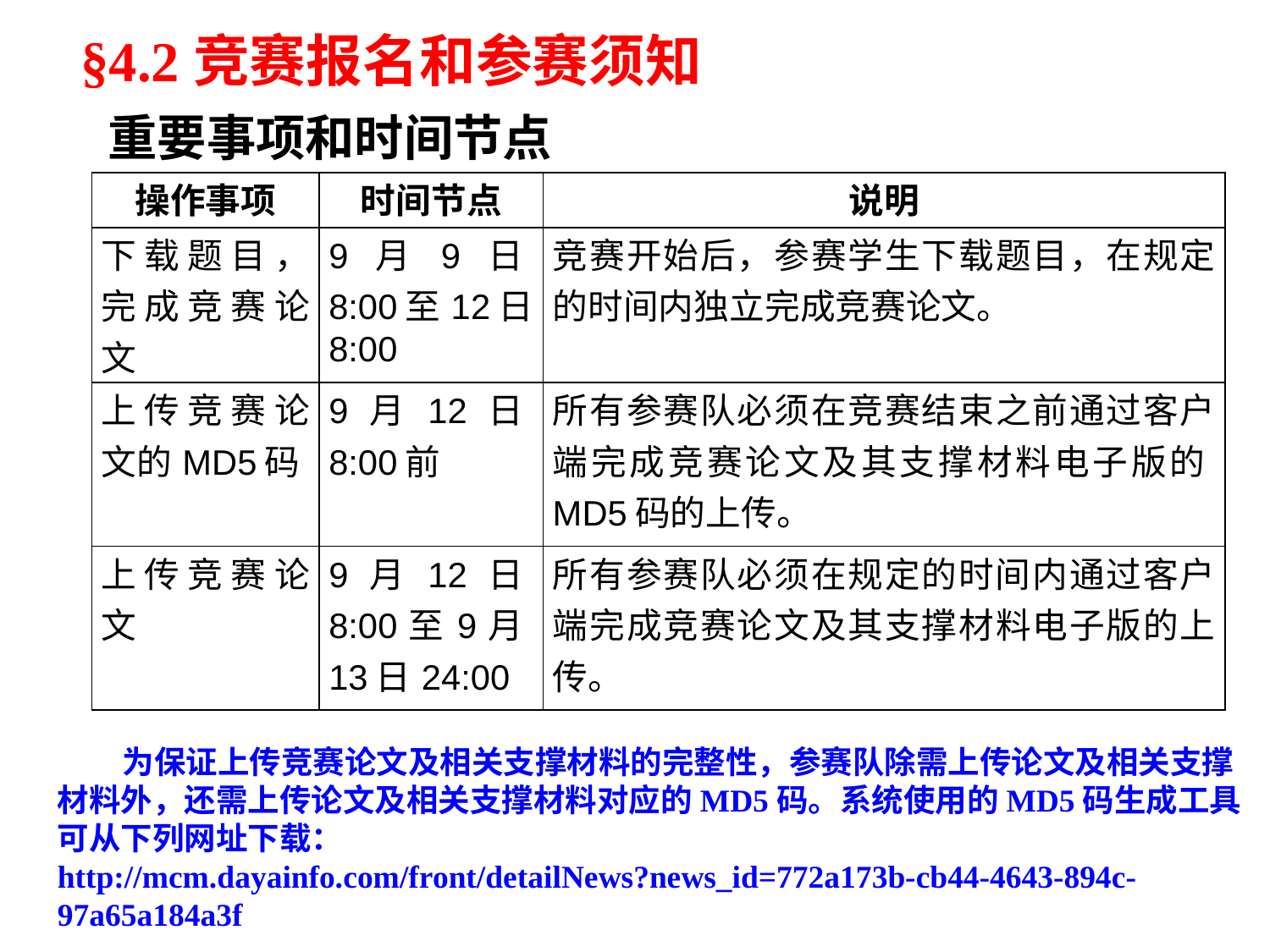

§4.2竞赛报名和参赛须知
重要事项和时间节点
| 操作事项 | 时间节点 | 说明 |
| --- | --- | --- |
| 下载题目，完成竞赛论文 | 9月9日8:00至12日8:00 | 竞赛开始后，参赛学生下载题目，在规定的时间内独立完成竞赛论文。 |
| 上传竞赛论文的MD5码 | 9月12日8:00前 | 所有参赛队必须在竞赛结束之前通过客户端完成竞赛论文及其支撑材料电子版的MD5码的上传。 |
| 上传竞赛论文 | 9月12日8:00至9月13日24:00 | 所有参赛队必须在规定的时间内通过客户端完成竞赛论文及其支撑材料电子版的上传。 |
        为保证上传竞赛论文及相关支撑材料的完整性，参赛队除需上传论文及相关支撑材料外，还需上传论文及相关支撑材料对应的MD5码。系统使用的MD5码生成工具可从下列网址下载：
http://mcm.dayainfo.com/front/detailNews?news_id=772a173b-cb44-4643-894c-97a65a184a3f